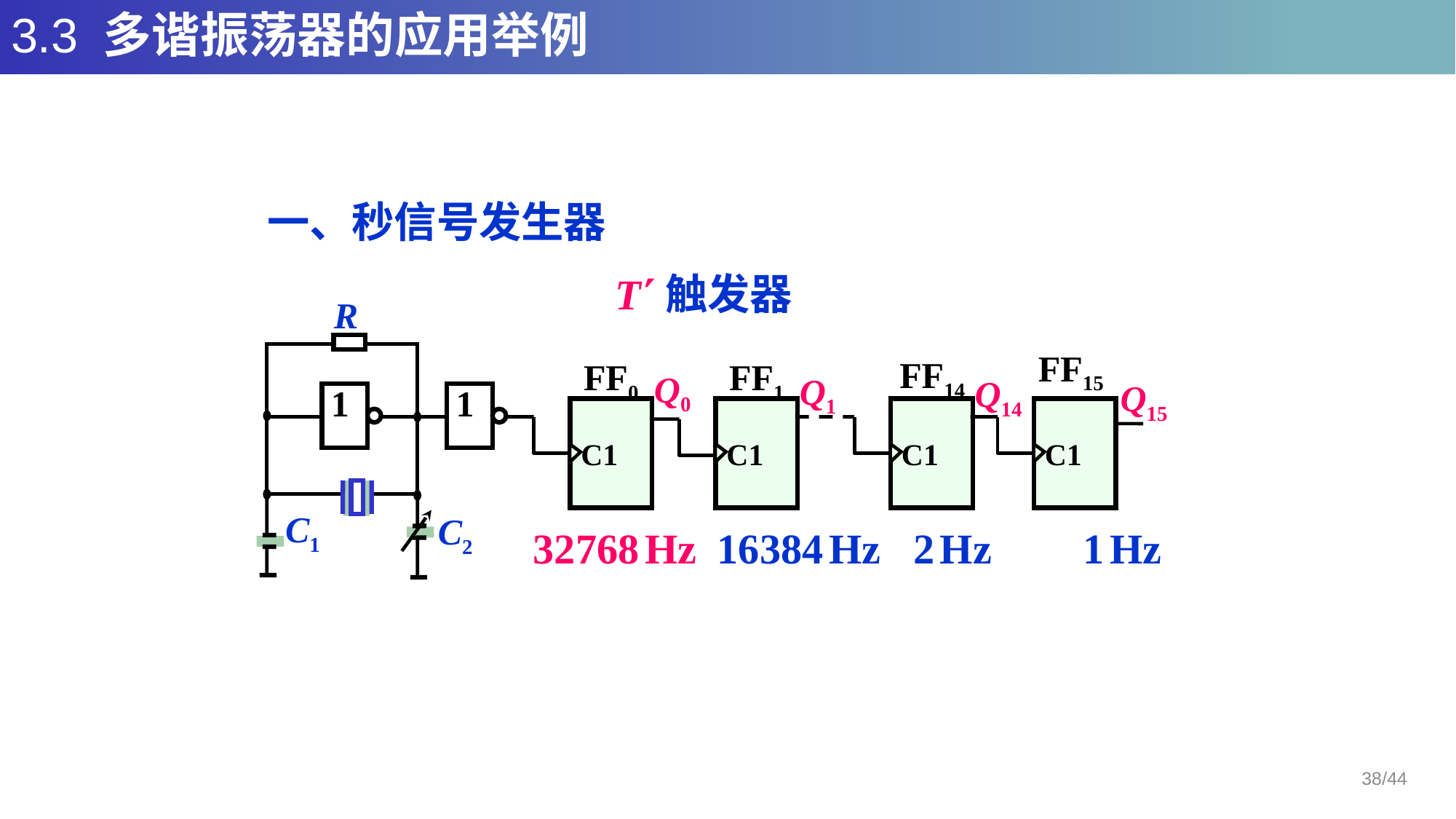

# 3.3 多谐振荡器的应用举例
一、秒信号发生器
T′触发器
R

FF15

FF14
FF0
FF1
Q0
Q1
Q14
Q15
1

1

C1
C1

C1
C1

C1
C2

32768 Hz
16384 Hz
2 Hz
1 Hz
38/44